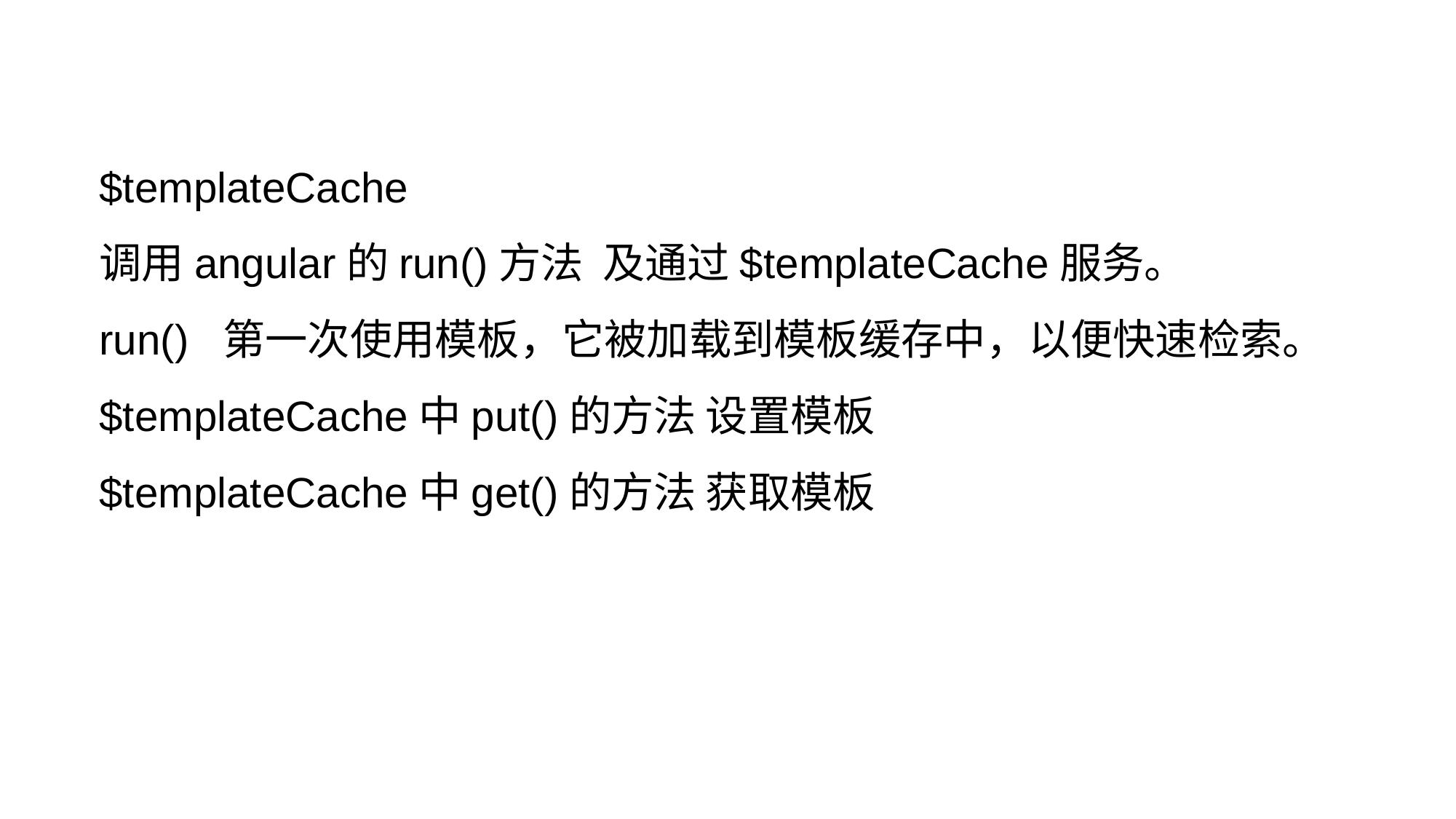

$templateCache
调用angular的run()方法  及通过$templateCache服务。
run()  第一次使用模板，它被加载到模板缓存中，以便快速检索。
$templateCache中put()的方法 设置模板
$templateCache中get()的方法 获取模板